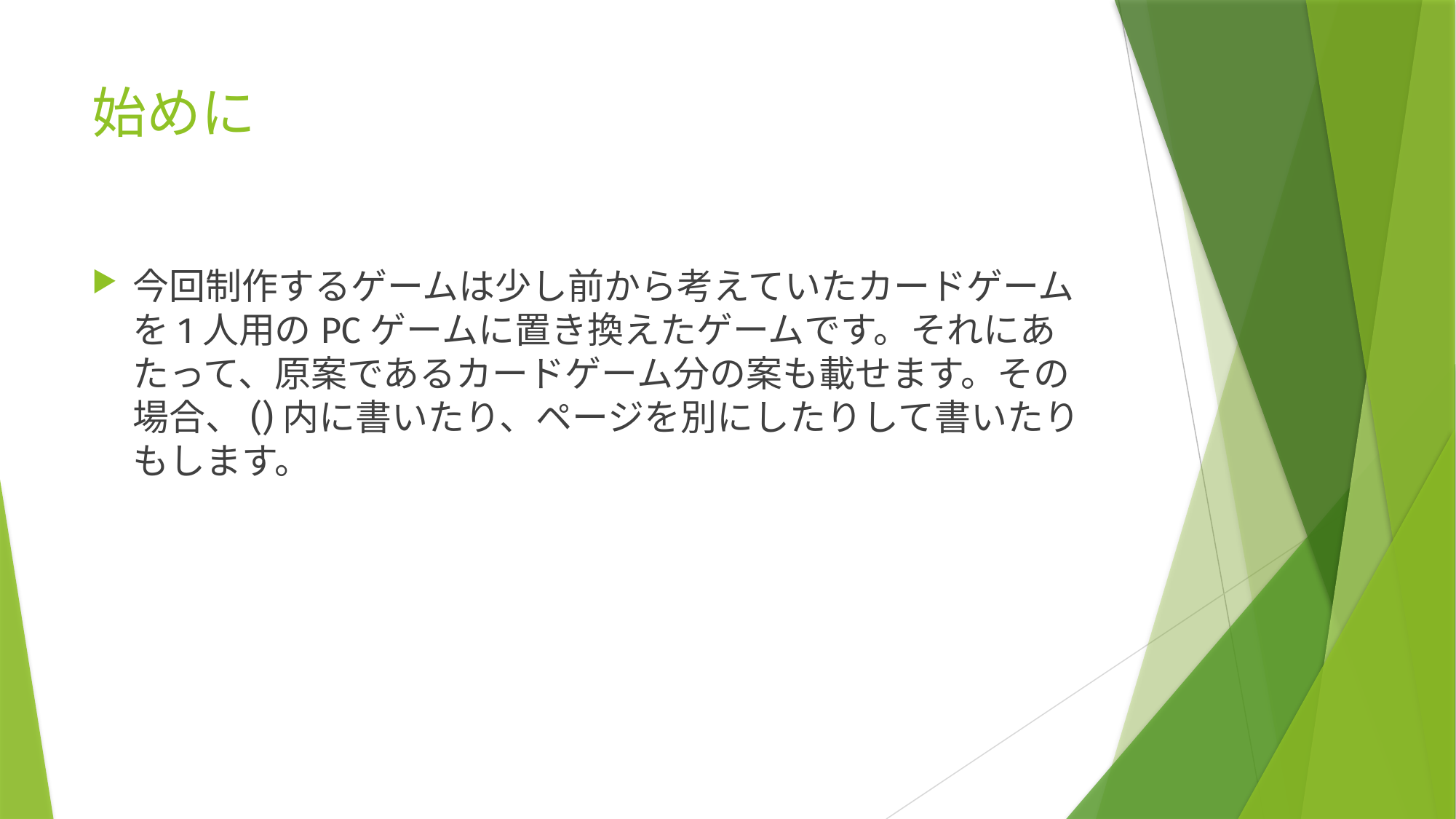

# 始めに
今回制作するゲームは少し前から考えていたカードゲームを1人用のPCゲームに置き換えたゲームです。それにあたって、原案であるカードゲーム分の案も載せます。その場合、()内に書いたり、ページを別にしたりして書いたりもします。